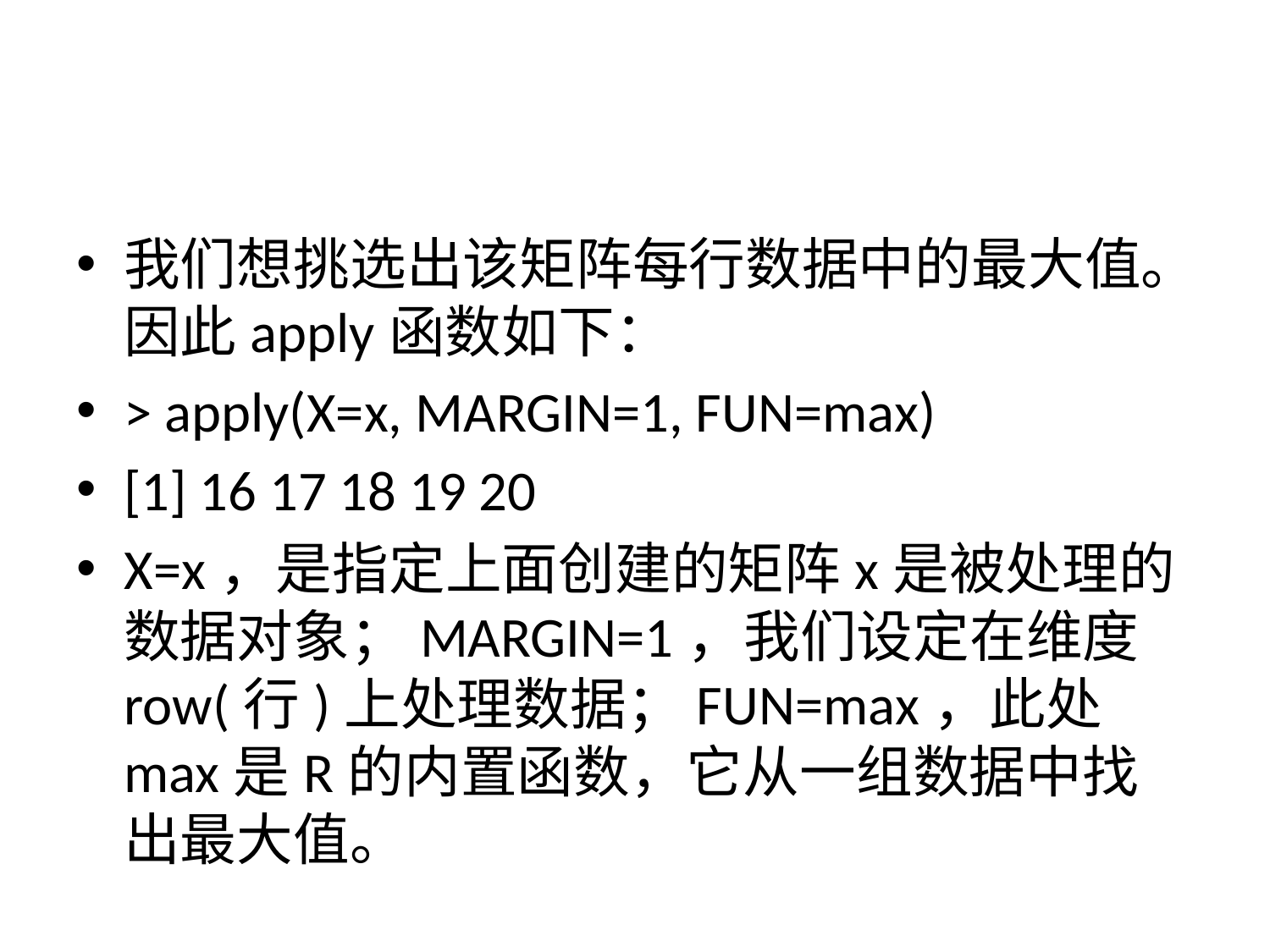

#
我们想挑选出该矩阵每行数据中的最大值。因此apply函数如下：
> apply(X=x, MARGIN=1, FUN=max)
[1] 16 17 18 19 20
X=x，是指定上面创建的矩阵x是被处理的数据对象；MARGIN=1，我们设定在维度row(行)上处理数据；FUN=max，此处max是R的内置函数，它从一组数据中找出最大值。